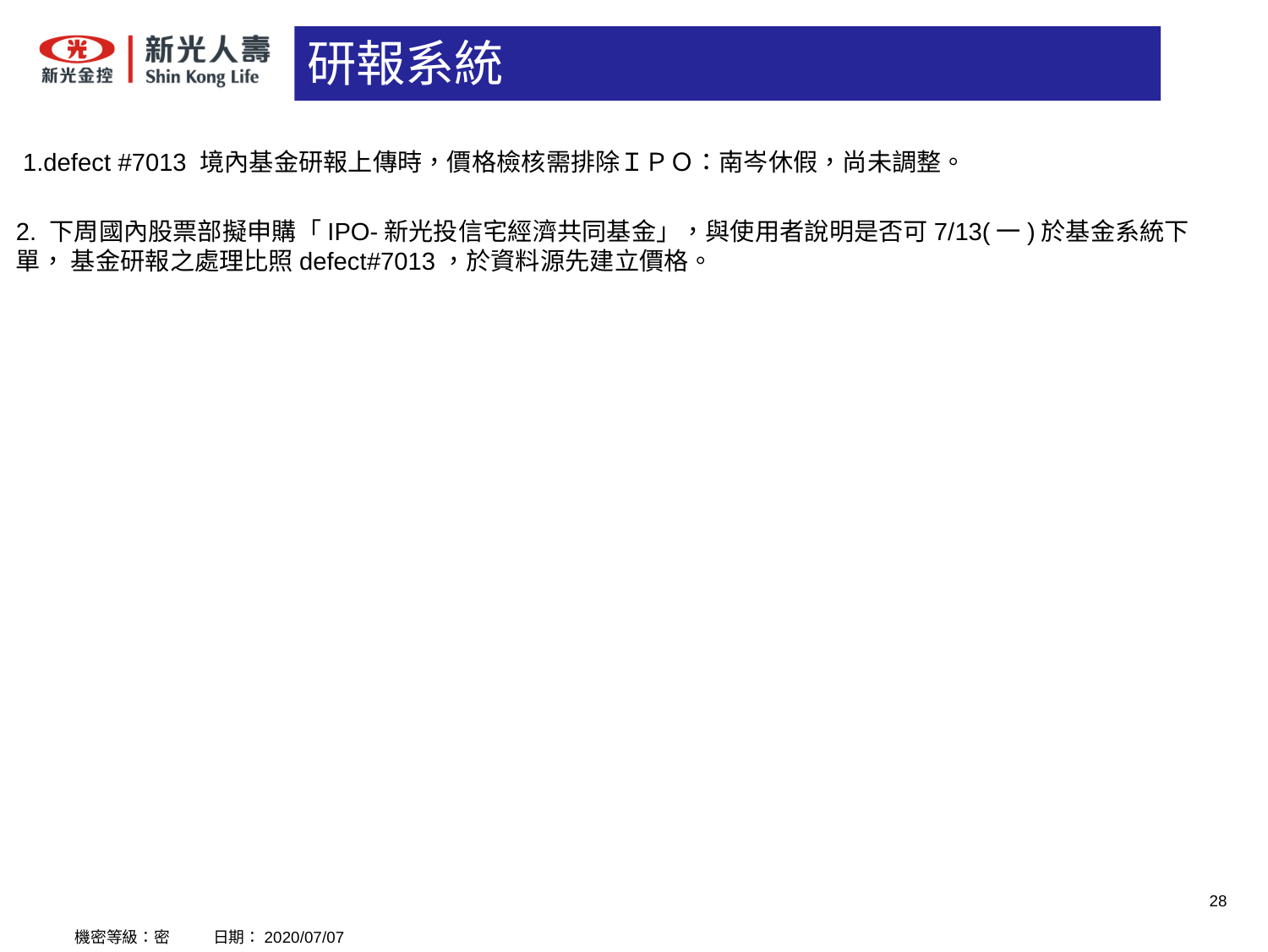

# 研報系統

 1.defect #7013 境內基金研報上傳時，價格檢核需排除ＩＰＯ：南岑休假，尚未調整。

2. 下周國內股票部擬申購「IPO-新光投信宅經濟共同基金」，與使用者說明是否可7/13(一)於基金系統下單， 基金研報之處理比照defect#7013，於資料源先建立價格。

機密等級：密            日期：2020/07/07